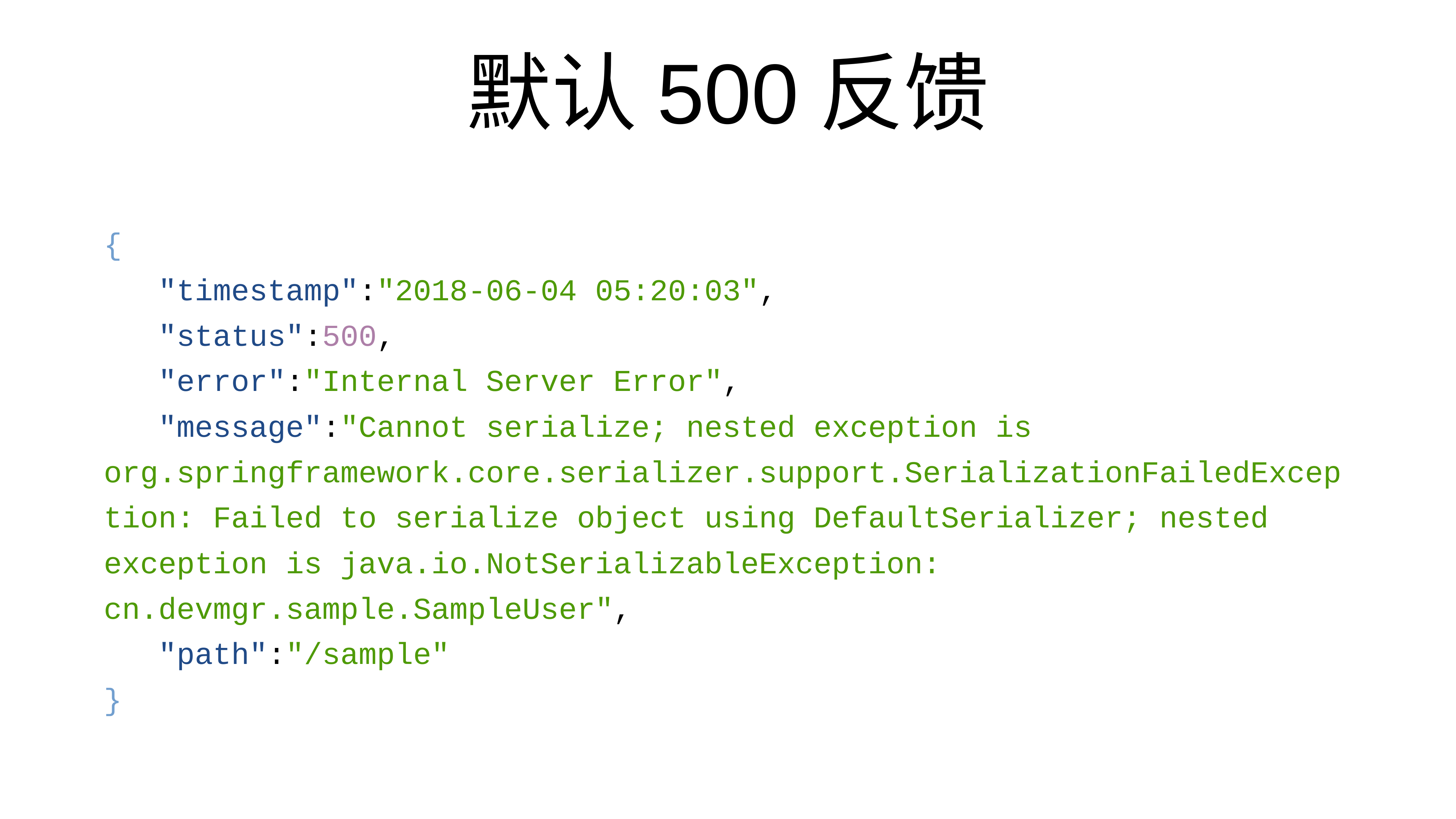

# 默认500反馈
{
	"timestamp":"2018-06-04 05:20:03",
	"status":500,
	"error":"Internal Server Error",
	"message":"Cannot serialize; nested exception is org.springframework.core.serializer.support.SerializationFailedException: Failed to serialize object using DefaultSerializer; nested exception is java.io.NotSerializableException: cn.devmgr.sample.SampleUser",
	"path":"/sample"
}